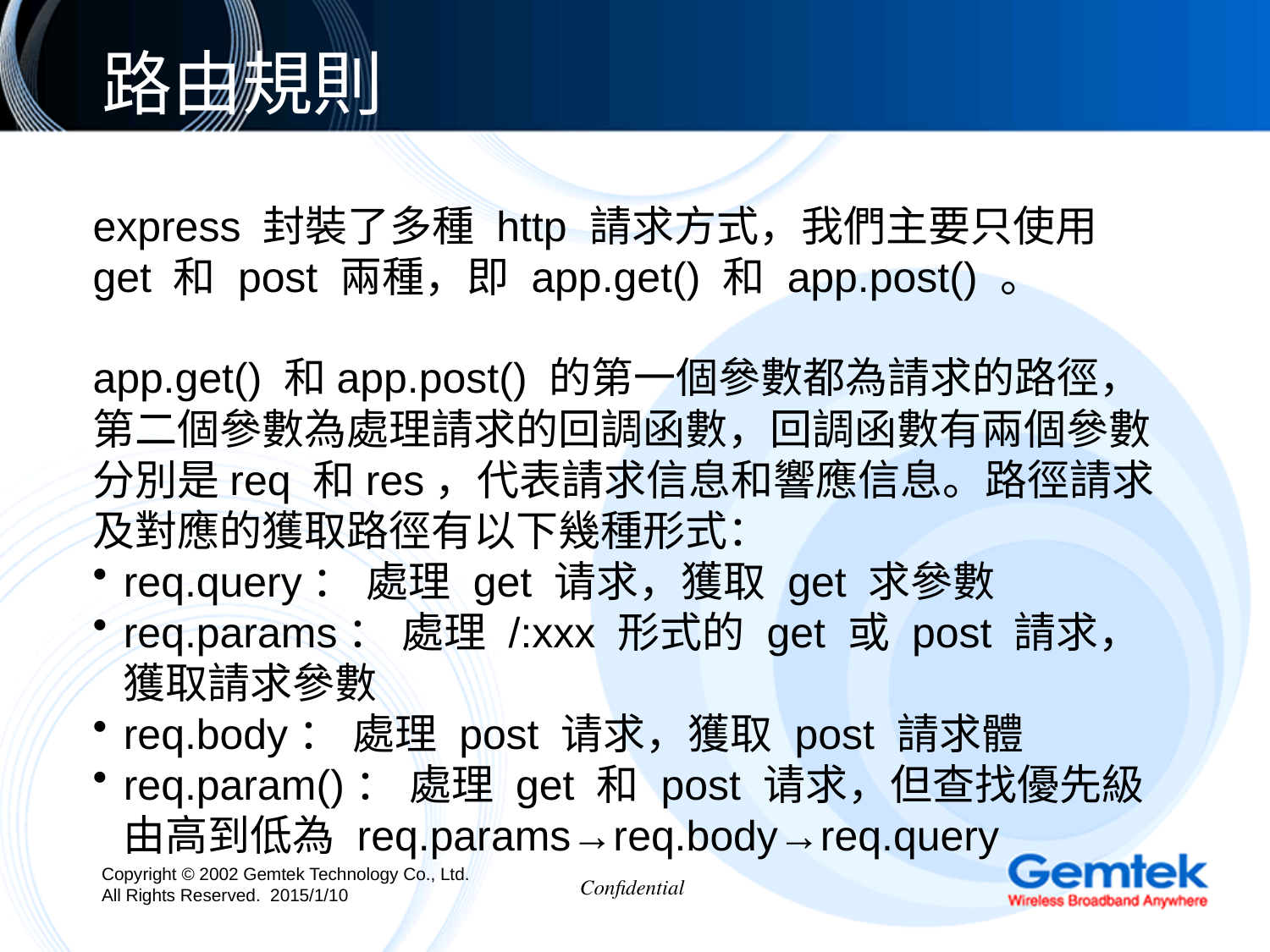

# 路由規則
express 封裝了多種 http 請求方式，我們主要只使用 get 和 post 兩種，即 app.get() 和 app.post() 。

app.get() 和app.post() 的第一個參數都為請求的路徑，第二個參數為處理請求的回調函數，回調函數有兩個參數分別是req 和res，代表請求信息和響應信息。路徑請求及對應的獲取路徑有以下幾種形式：
req.query： 處理 get 请求，獲取 get 求參數
req.params： 處理 /:xxx 形式的 get 或 post 請求，獲取請求參數
req.body： 處理 post 请求，獲取 post 請求體
req.param()： 處理 get 和 post 请求，但查找優先級由高到低為 req.params→req.body→req.query